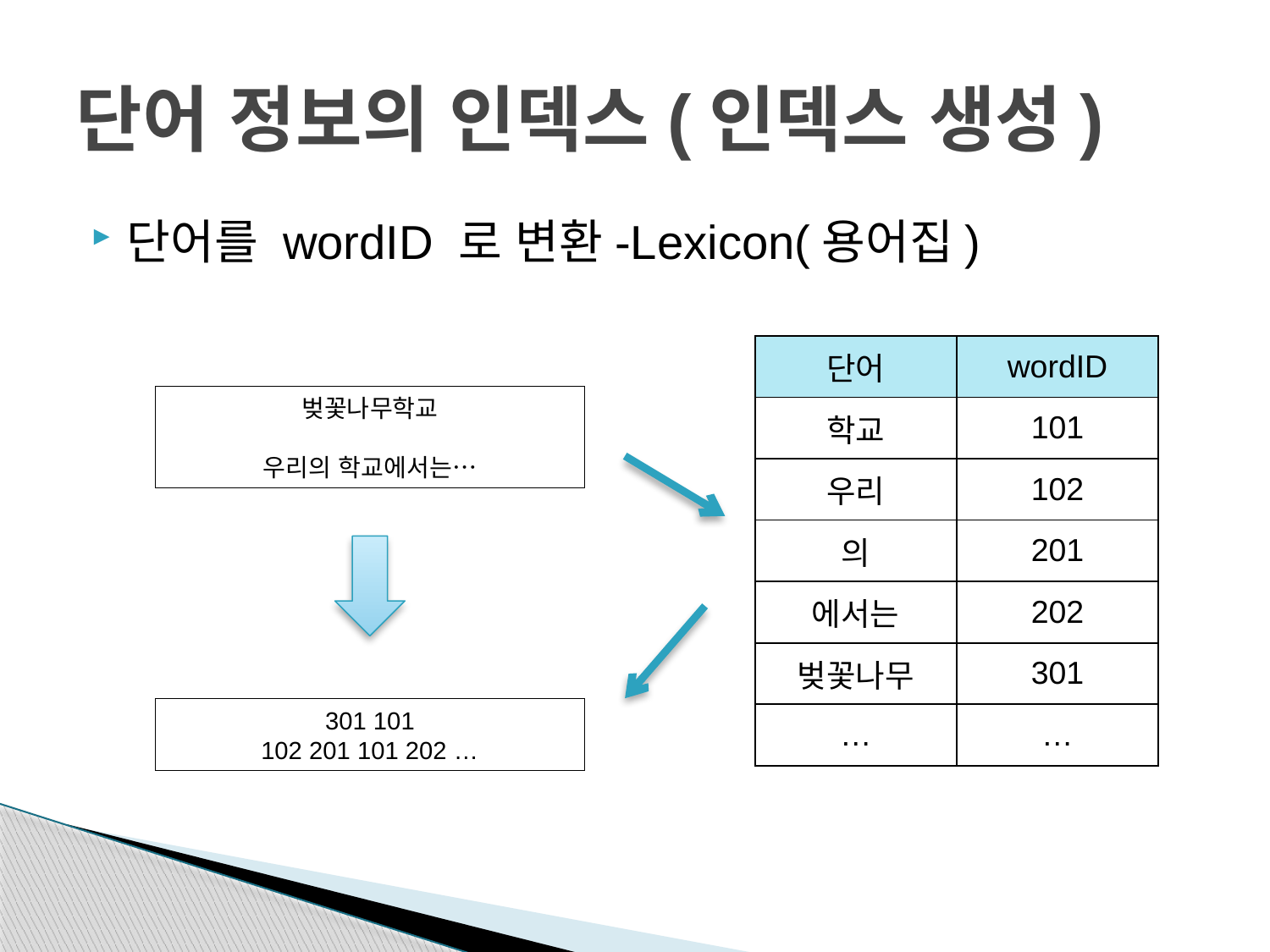

# 단어 정보의 인덱스(인덱스 생성)
단어를 wordID 로 변환-Lexicon(용어집)

| 단어 | wordID |
| --- | --- |
| 학교 | 101 |
| 우리 | 102 |
| 의 | 201 |
| 에서는 | 202 |
| 벚꽃나무 | 301 |
| … | … |
벚꽃나무학교

우리의 학교에서는…

301 101
102 201 101 202 …